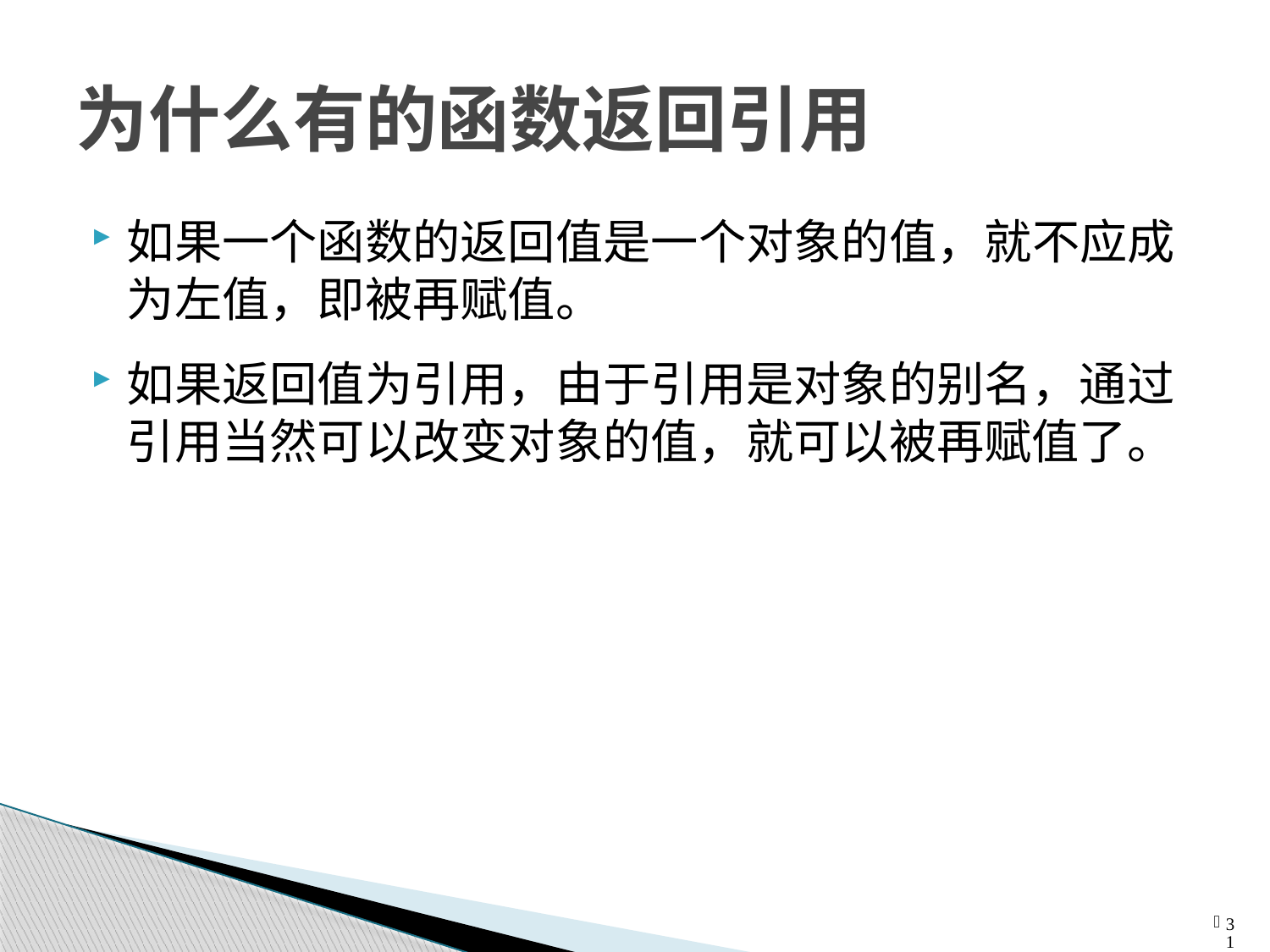

# 为什么有的函数返回引用
如果一个函数的返回值是一个对象的值，就不应成为左值，即被再赋值。
如果返回值为引用，由于引用是对象的别名，通过引用当然可以改变对象的值，就可以被再赋值了。
31